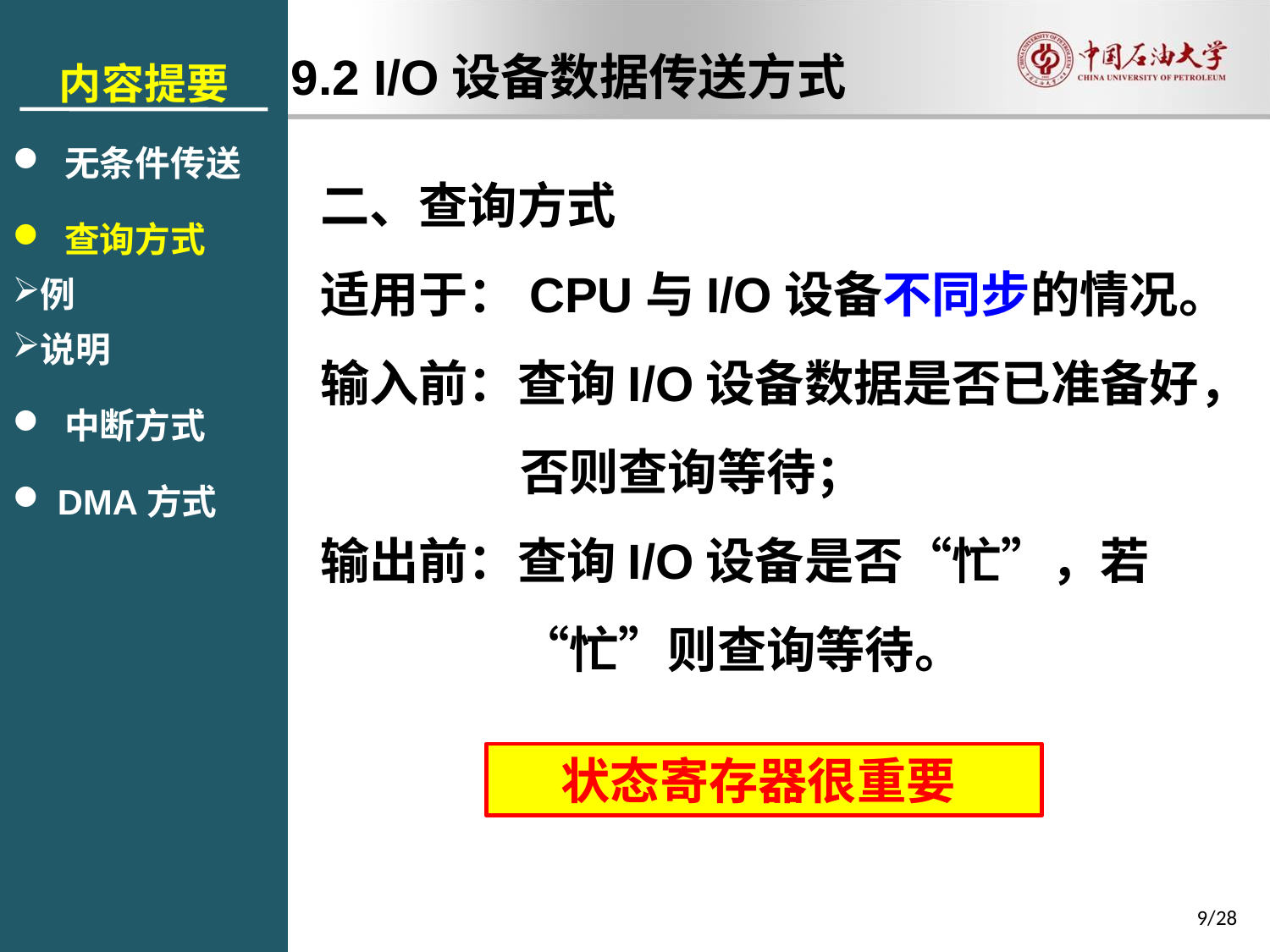

内容提要
 无条件传送
 查询方式
例
说明
 中断方式
 DMA方式
9.2 I/O设备数据传送方式
二、查询方式
适用于：CPU与I/O设备不同步的情况。
输入前：查询I/O设备数据是否已准备好，否则查询等待；
输出前：查询I/O设备是否“忙”，若“忙”则查询等待。
状态寄存器很重要
9/28